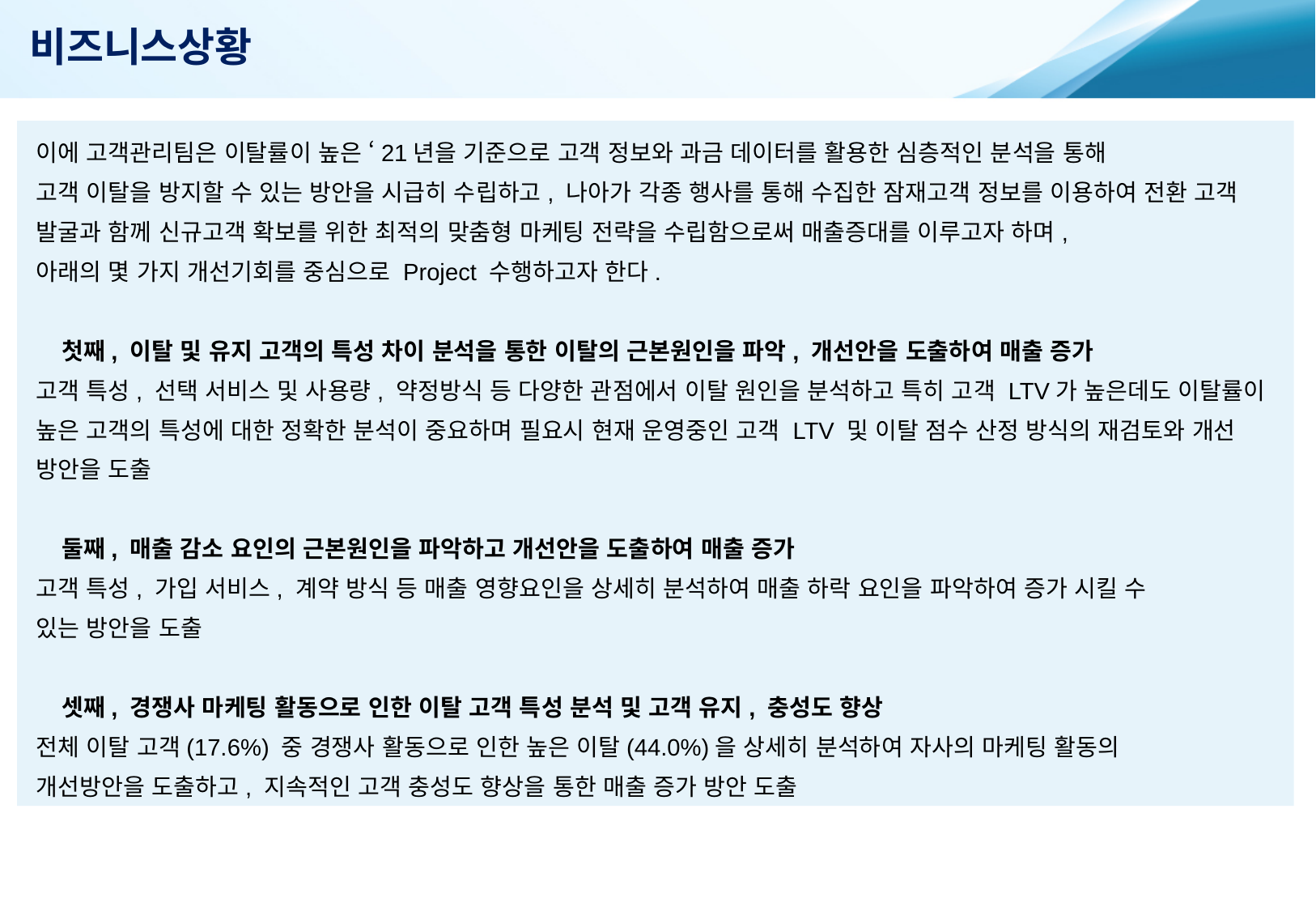

비즈니스상황
이에 고객관리팀은 이탈률이 높은 ‘21년을 기준으로 고객 정보와 과금 데이터를 활용한 심층적인 분석을 통해
고객 이탈을 방지할 수 있는 방안을 시급히 수립하고, 나아가 각종 행사를 통해 수집한 잠재고객 정보를 이용하여 전환 고객 발굴과 함께 신규고객 확보를 위한 최적의 맞춤형 마케팅 전략을 수립함으로써 매출증대를 이루고자 하며,
아래의 몇 가지 개선기회를 중심으로 Project 수행하고자 한다.

   첫째, 이탈 및 유지 고객의 특성 차이 분석을 통한 이탈의 근본원인을 파악, 개선안을 도출하여 매출 증가
고객 특성, 선택 서비스 및 사용량, 약정방식 등 다양한 관점에서 이탈 원인을 분석하고 특히 고객 LTV가 높은데도 이탈률이 높은 고객의 특성에 대한 정확한 분석이 중요하며 필요시 현재 운영중인 고객 LTV 및 이탈 점수 산정 방식의 재검토와 개선 방안을 도출

   둘째, 매출 감소 요인의 근본원인을 파악하고 개선안을 도출하여 매출 증가
고객 특성, 가입 서비스, 계약 방식 등 매출 영향요인을 상세히 분석하여 매출 하락 요인을 파악하여 증가 시킬 수
있는 방안을 도출

   셋째, 경쟁사 마케팅 활동으로 인한 이탈 고객 특성 분석 및 고객 유지, 충성도 향상
전체 이탈 고객(17.6%) 중 경쟁사 활동으로 인한 높은 이탈(44.0%)을 상세히 분석하여 자사의 마케팅 활동의
개선방안을 도출하고, 지속적인 고객 충성도 향상을 통한 매출 증가 방안 도출